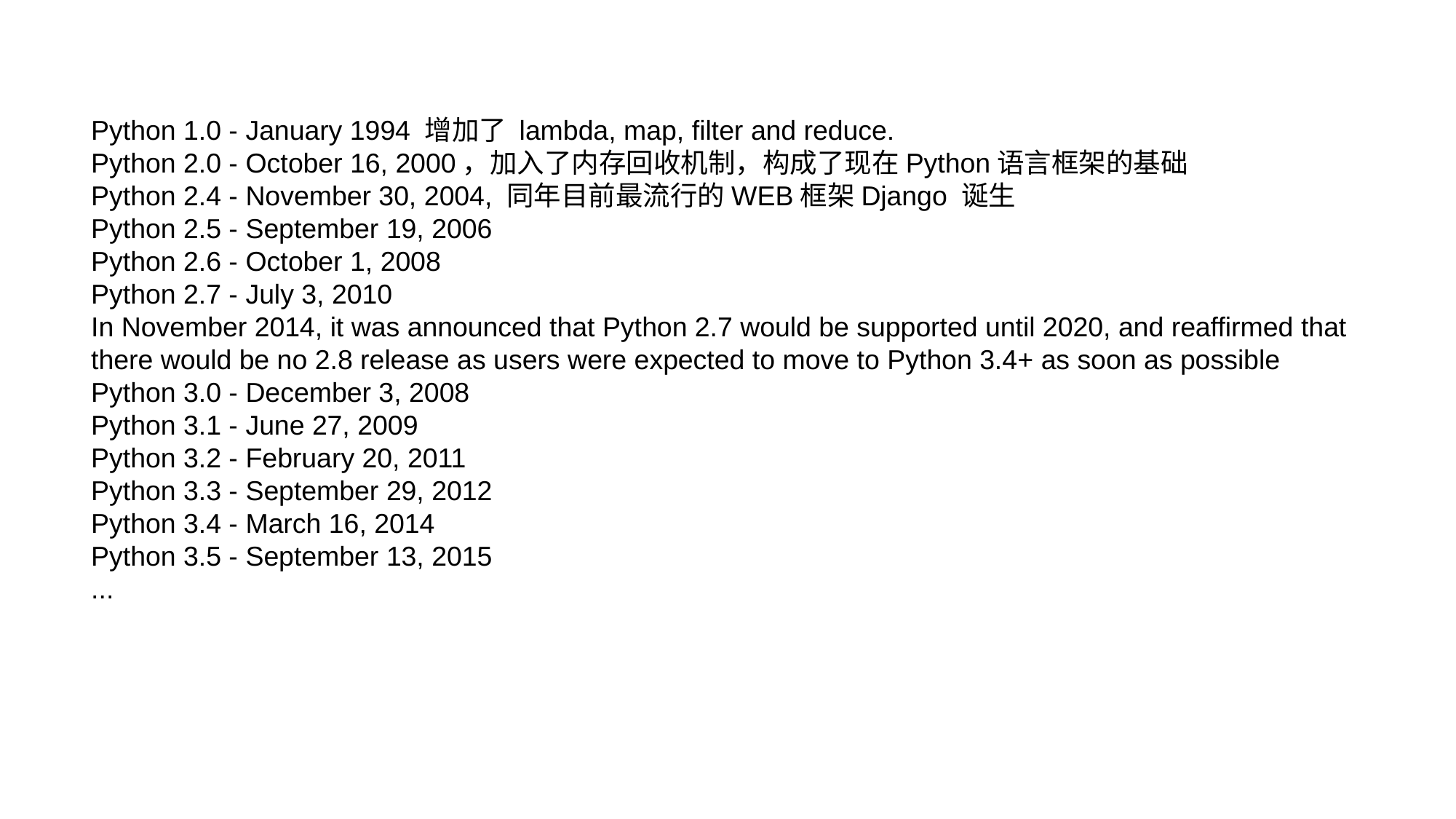

Python 1.0 - January 1994 增加了 lambda, map, filter and reduce.
Python 2.0 - October 16, 2000，加入了内存回收机制，构成了现在Python语言框架的基础
Python 2.4 - November 30, 2004, 同年目前最流行的WEB框架Django 诞生
Python 2.5 - September 19, 2006
Python 2.6 - October 1, 2008
Python 2.7 - July 3, 2010
In November 2014, it was announced that Python 2.7 would be supported until 2020, and reaffirmed that there would be no 2.8 release as users were expected to move to Python 3.4+ as soon as possible
Python 3.0 - December 3, 2008
Python 3.1 - June 27, 2009
Python 3.2 - February 20, 2011
Python 3.3 - September 29, 2012
Python 3.4 - March 16, 2014
Python 3.5 - September 13, 2015
...